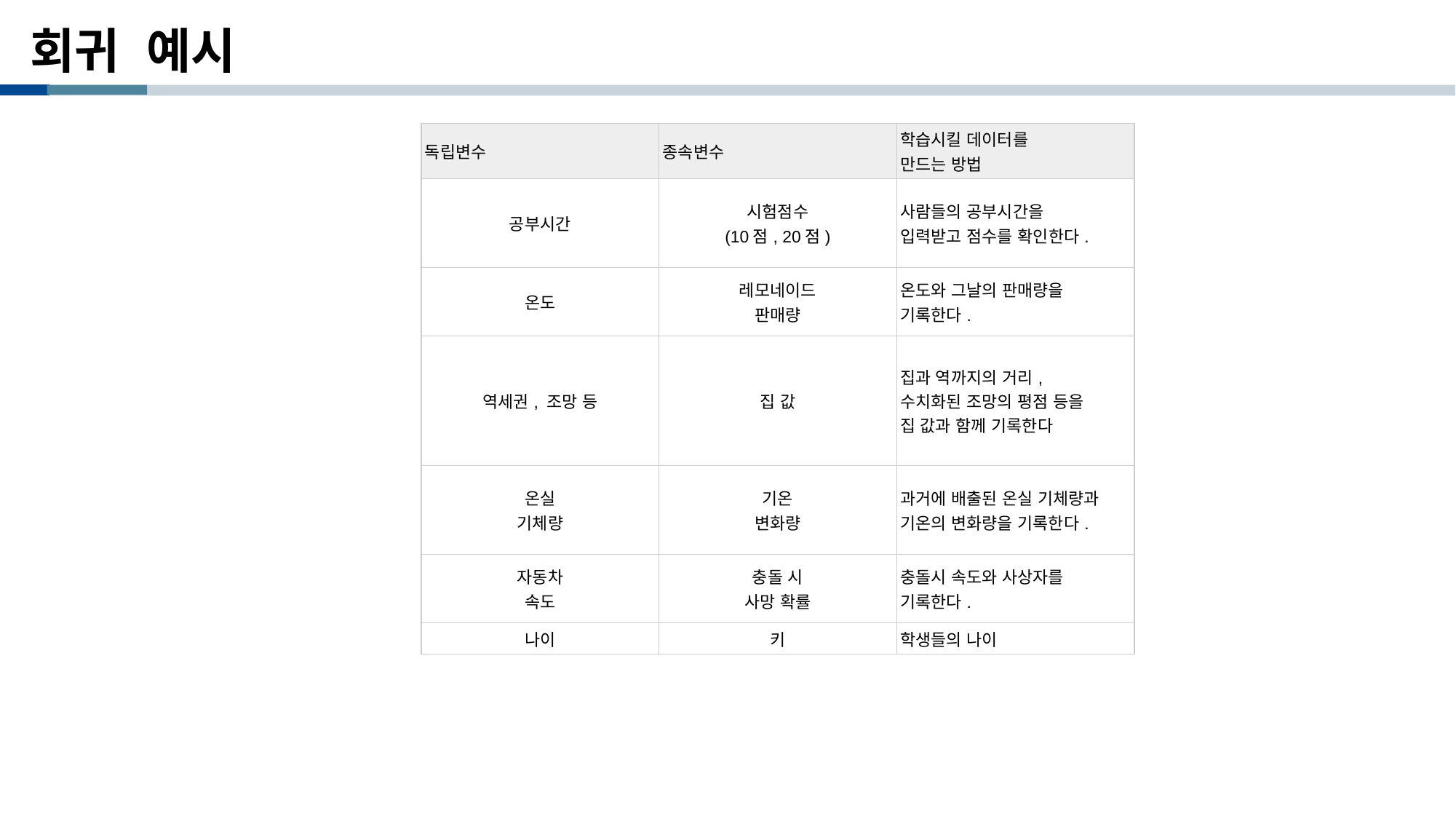

# 회귀  예시
| 독립변수 | 종속변수 | 학습시킬 데이터를 만드는 방법 |
| --- | --- | --- |
| 공부시간 | 시험점수 (10점, 20점) | 사람들의 공부시간을 입력받고 점수를 확인한다. |
| 온도 | 레모네이드 판매량 | 온도와 그날의 판매량을 기록한다. |
| 역세권, 조망 등 | 집 값 | 집과 역까지의 거리, 수치화된 조망의 평점 등을 집 값과 함께 기록한다 |
| 온실 기체량 | 기온 변화량 | 과거에 배출된 온실 기체량과 기온의 변화량을 기록한다. |
| 자동차 속도 | 충돌 시 사망 확률 | 충돌시 속도와 사상자를 기록한다. |
| 나이 | 키 | 학생들의 나이 |